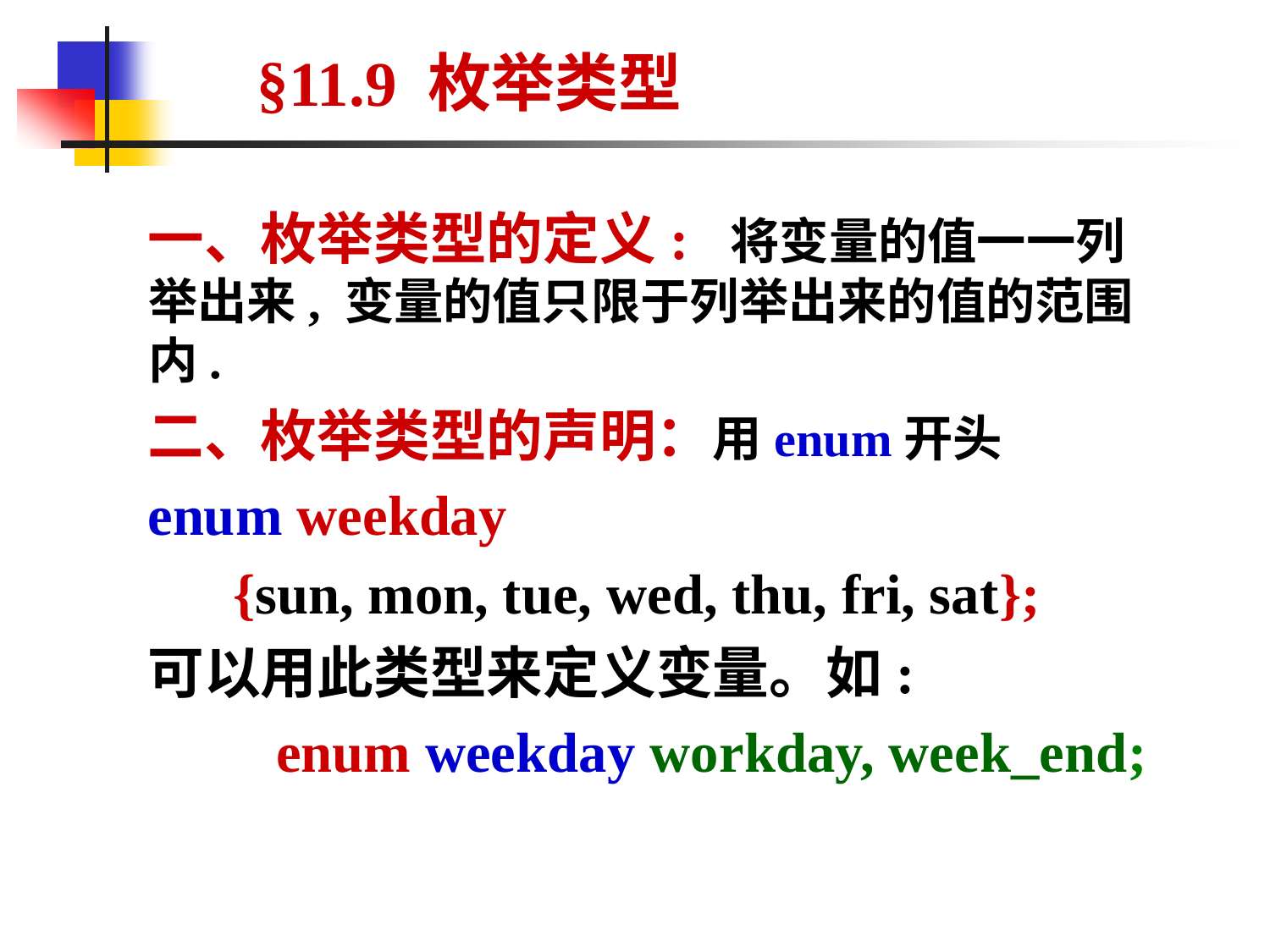

§11.9 枚举类型
一、枚举类型的定义:  将变量的值一一列举出来, 变量的值只限于列举出来的值的范围内.
二、枚举类型的声明：用enum开头
enum weekday
      {sun, mon, tue, wed, thu, fri, sat};
可以用此类型来定义变量。如:
	         enum weekday workday, week_end;